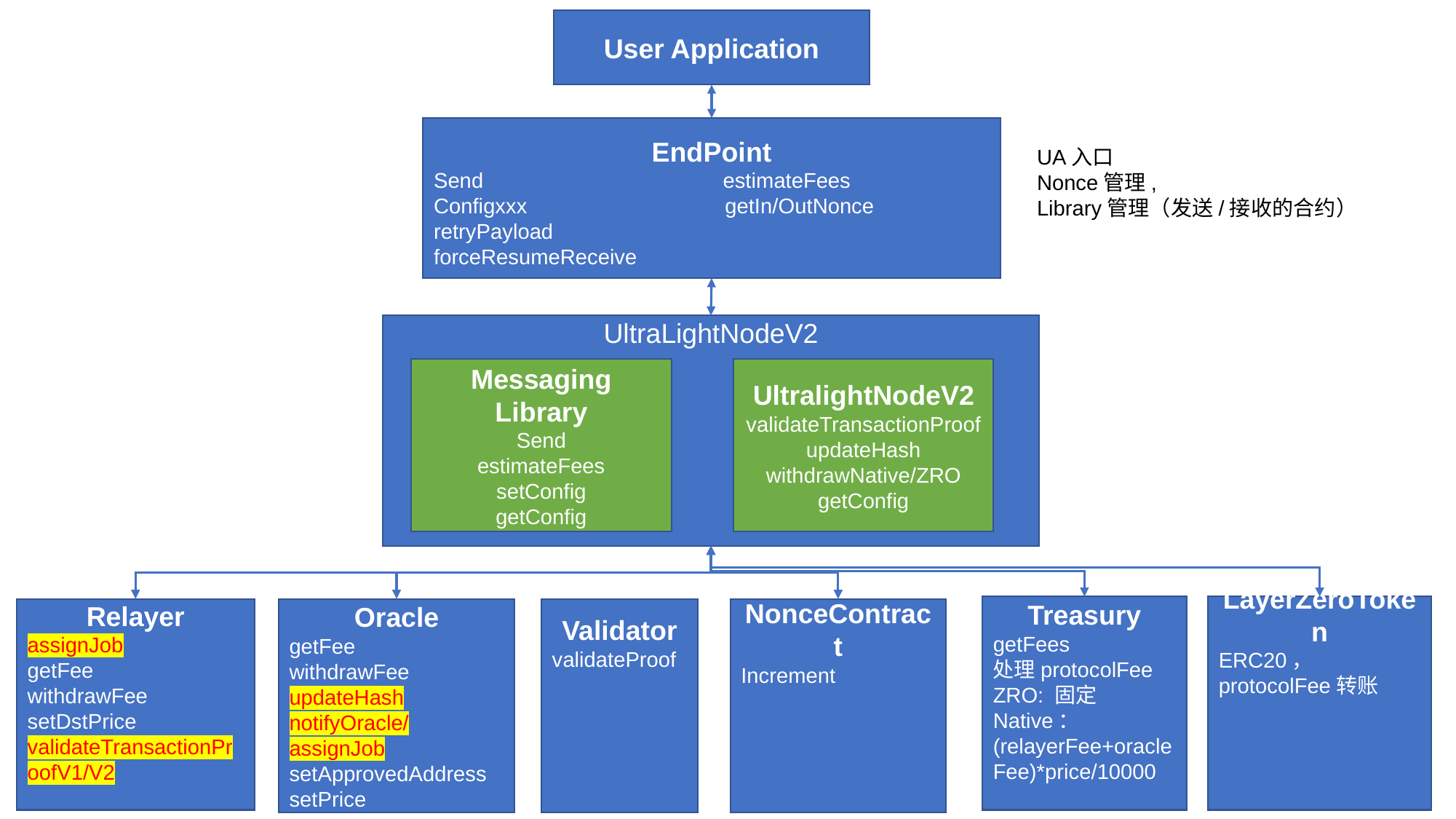

User Application

EndPoint
Send                                        estimateFees
Configxxx                                 getIn/OutNonce
retryPayload
forceResumeReceive

UA入口
Nonce管理,
Library管理（发送/接收的合约）
UltraLightNodeV2

Messaging Library
Send
estimateFees
setConfig
getConfig
UltralightNodeV2
validateTransactionProof
updateHash
withdrawNative/ZRO
getConfig
Treasury
getFees
处理protocolFee
ZRO: 固定
Native：(relayerFee+oracleFee)*price/10000

LayerZeroToken
ERC20，
protocolFee转账

Relayer
assignJob
getFee
withdrawFee
setDstPrice
validateTransactionProofV1/V2

Oracle
getFee
withdrawFee
updateHash
notifyOracle/assignJob
setApprovedAddress
setPrice
Validator
validateProof

NonceContract
Increment